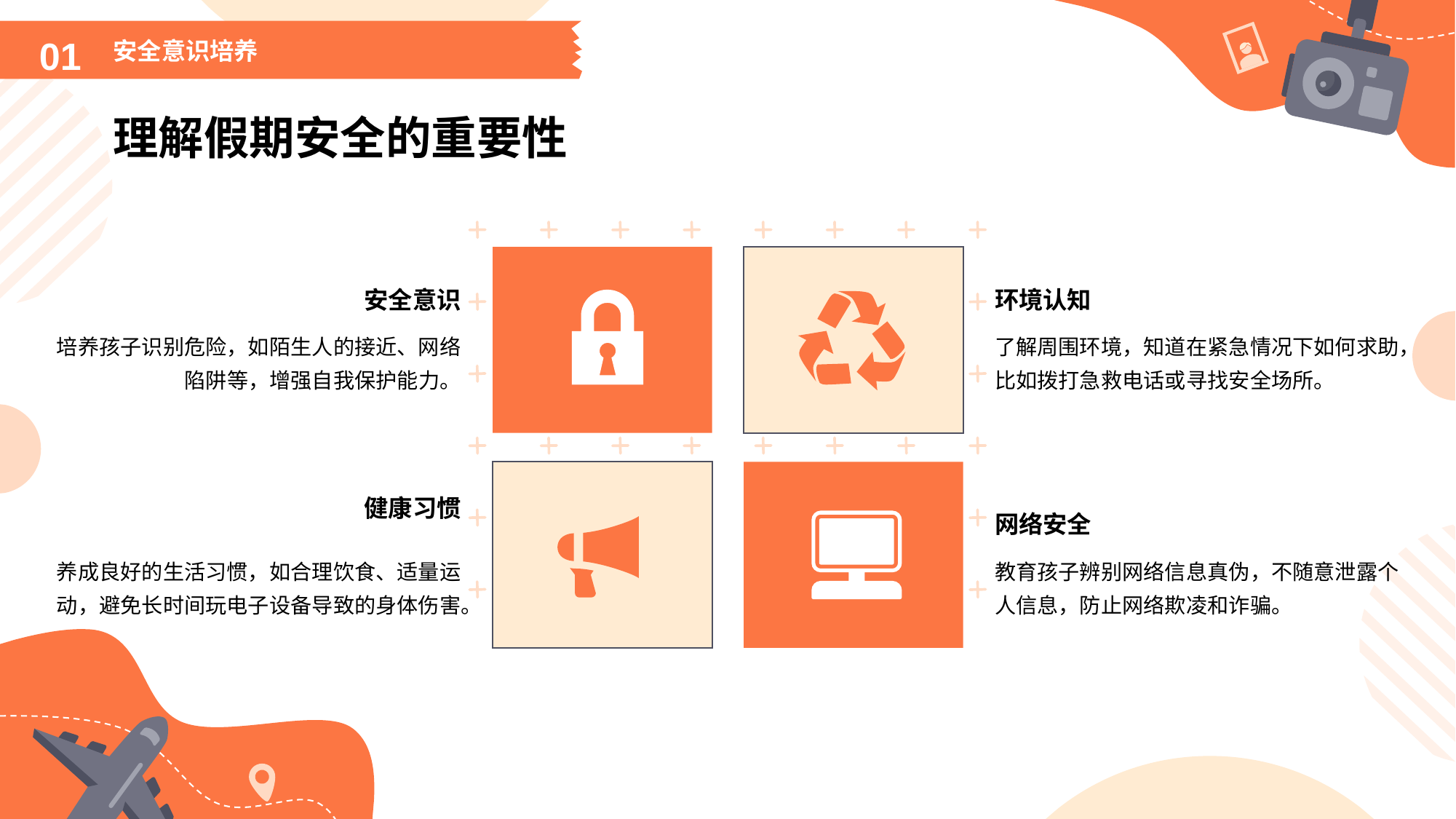

01

安全意识培养
理解假期安全的重要性

安全意识
环境认知

培养孩子识别危险，如陌生人的接近、网络陷阱等，增强自我保护能力。
了解周围环境，知道在紧急情况下如何求助，比如拨打急救电话或寻找安全场所。

健康习惯
网络安全

养成良好的生活习惯，如合理饮食、适量运动，避免长时间玩电子设备导致的身体伤害。
教育孩子辨别网络信息真伪，不随意泄露个人信息，防止网络欺凌和诈骗。